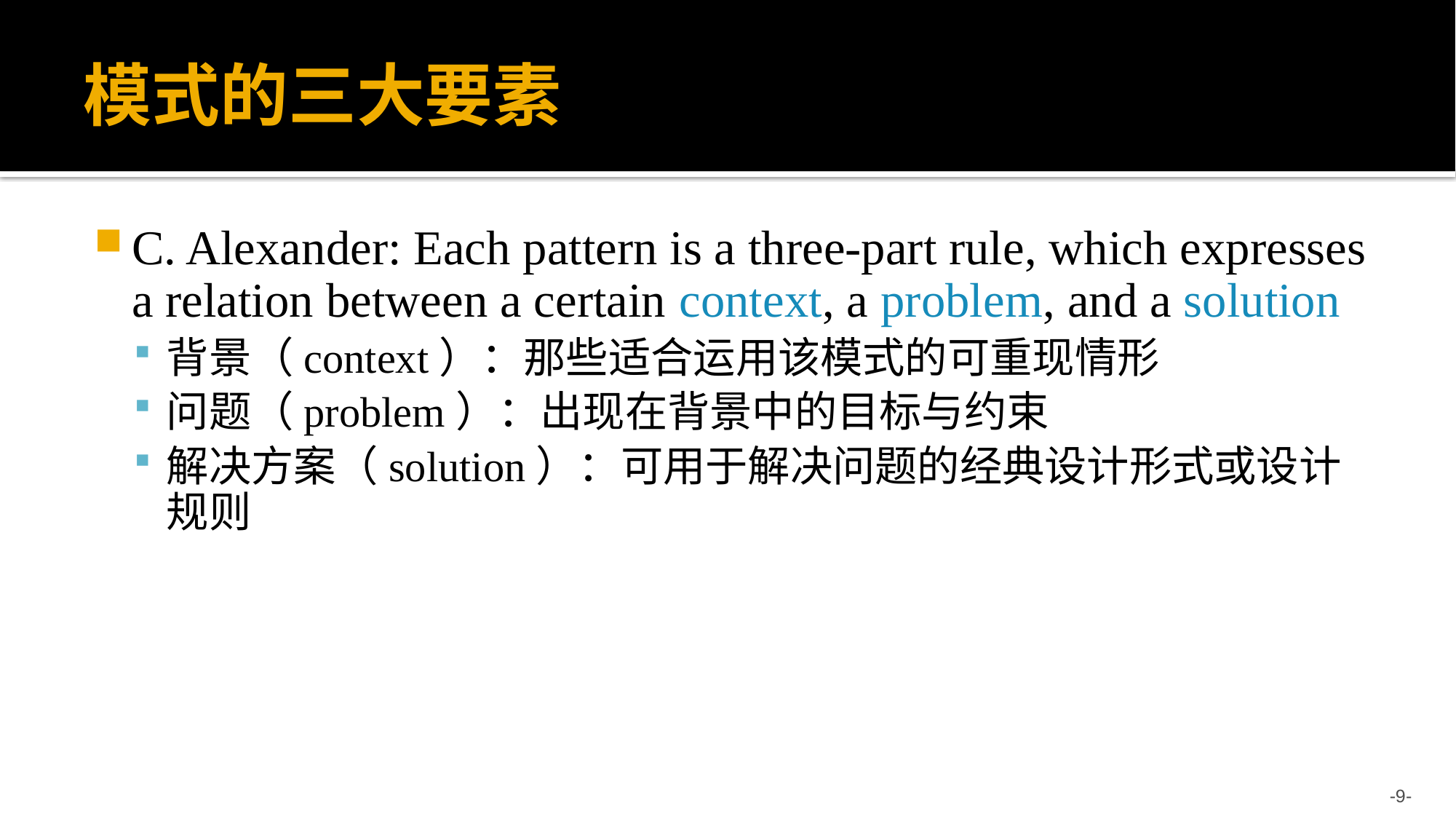

# 模式的三大要素
C. Alexander: Each pattern is a three-part rule, which expresses a relation between a certain context, a problem, and a solution
背景（context）：那些适合运用该模式的可重现情形
问题（problem）：出现在背景中的目标与约束
解决方案（solution）：可用于解决问题的经典设计形式或设计规则
-9-